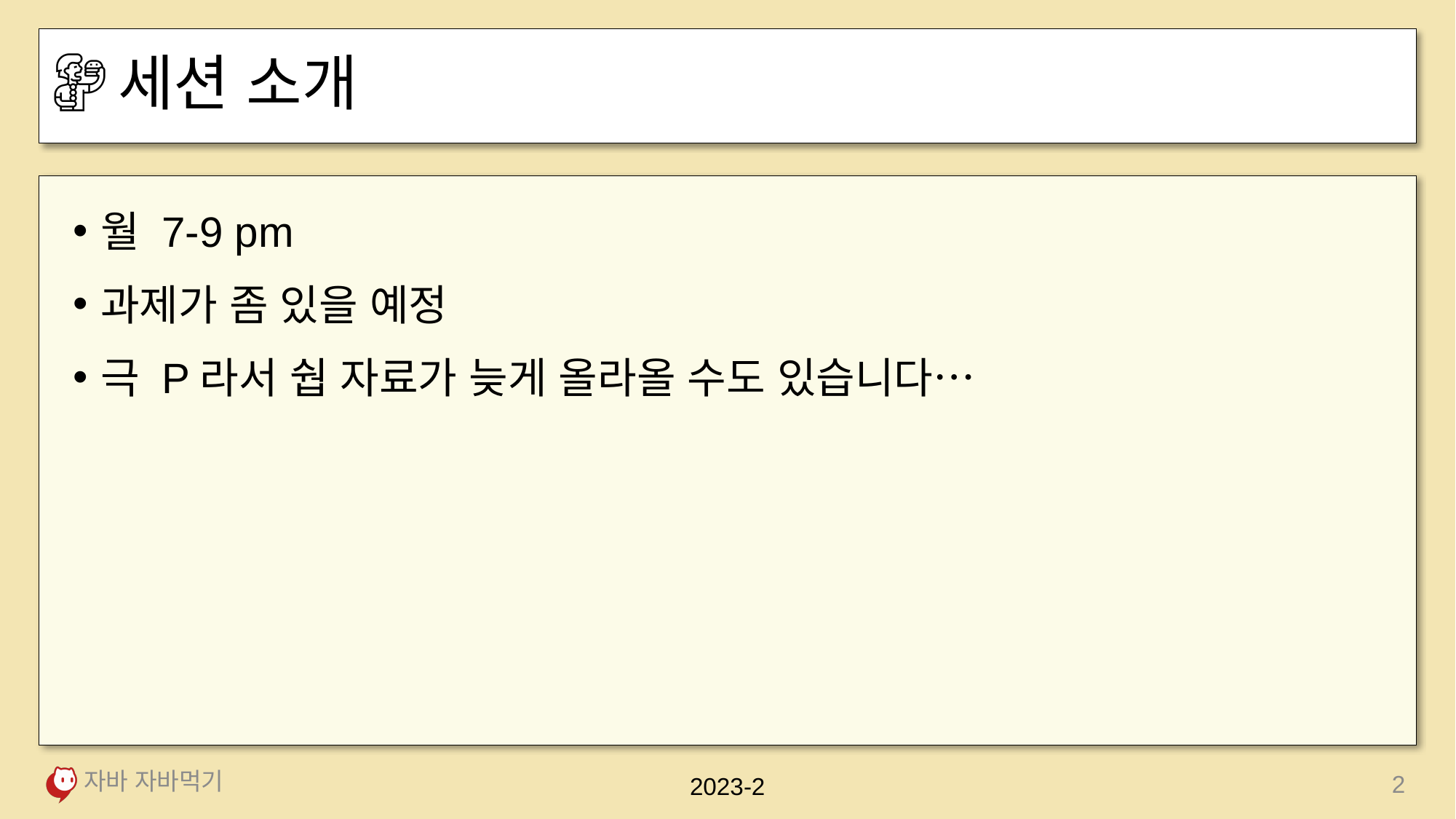

# 세션 소개
월 7-9 pm
과제가 좀 있을 예정
극 P라서 쉅 자료가 늦게 올라올 수도 있습니다…
자바 자바먹기
2